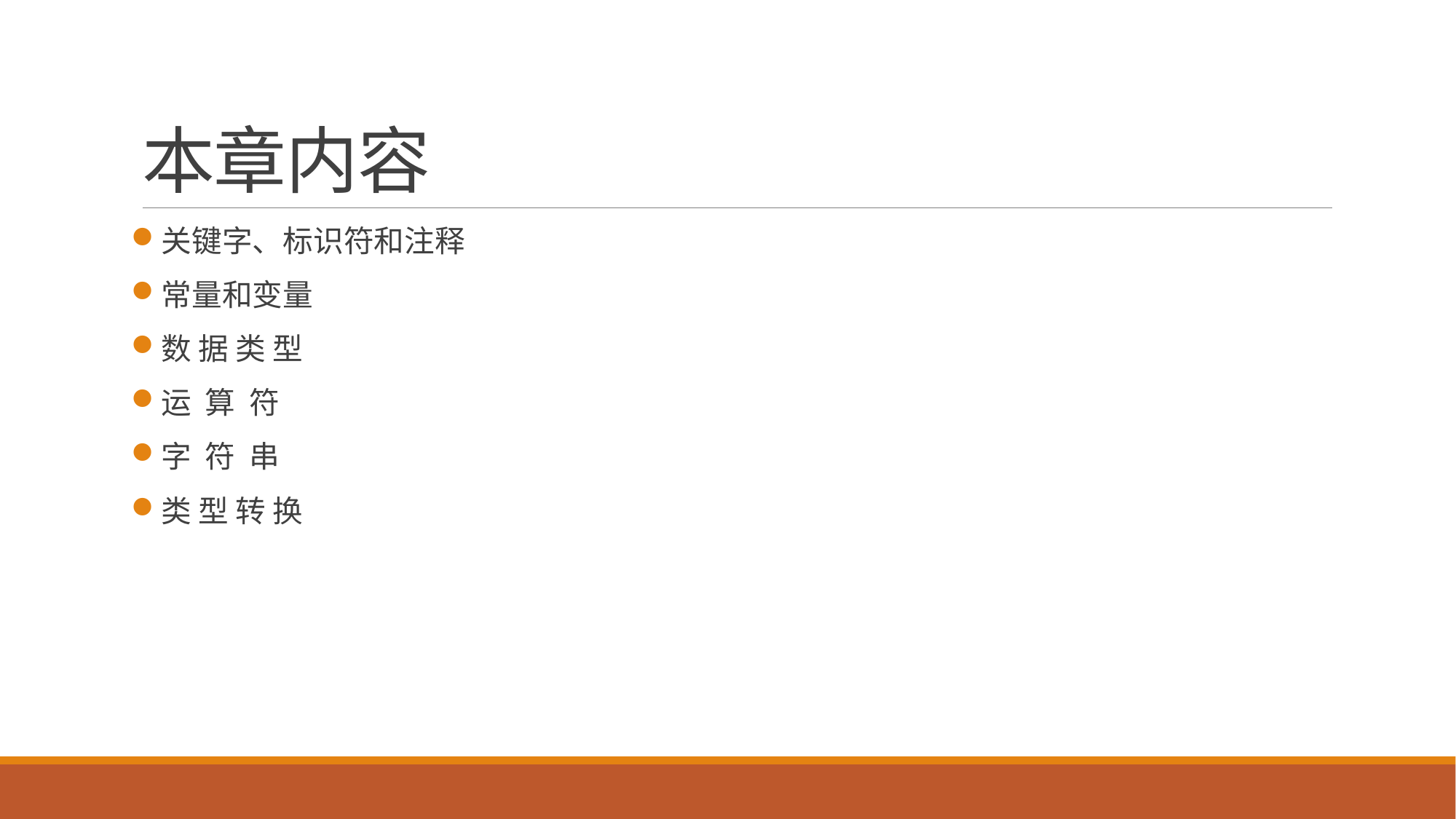

# 本章内容
关键字、标识符和注释
常量和变量
数 据 类 型
运  算  符
字  符  串
类 型 转 换